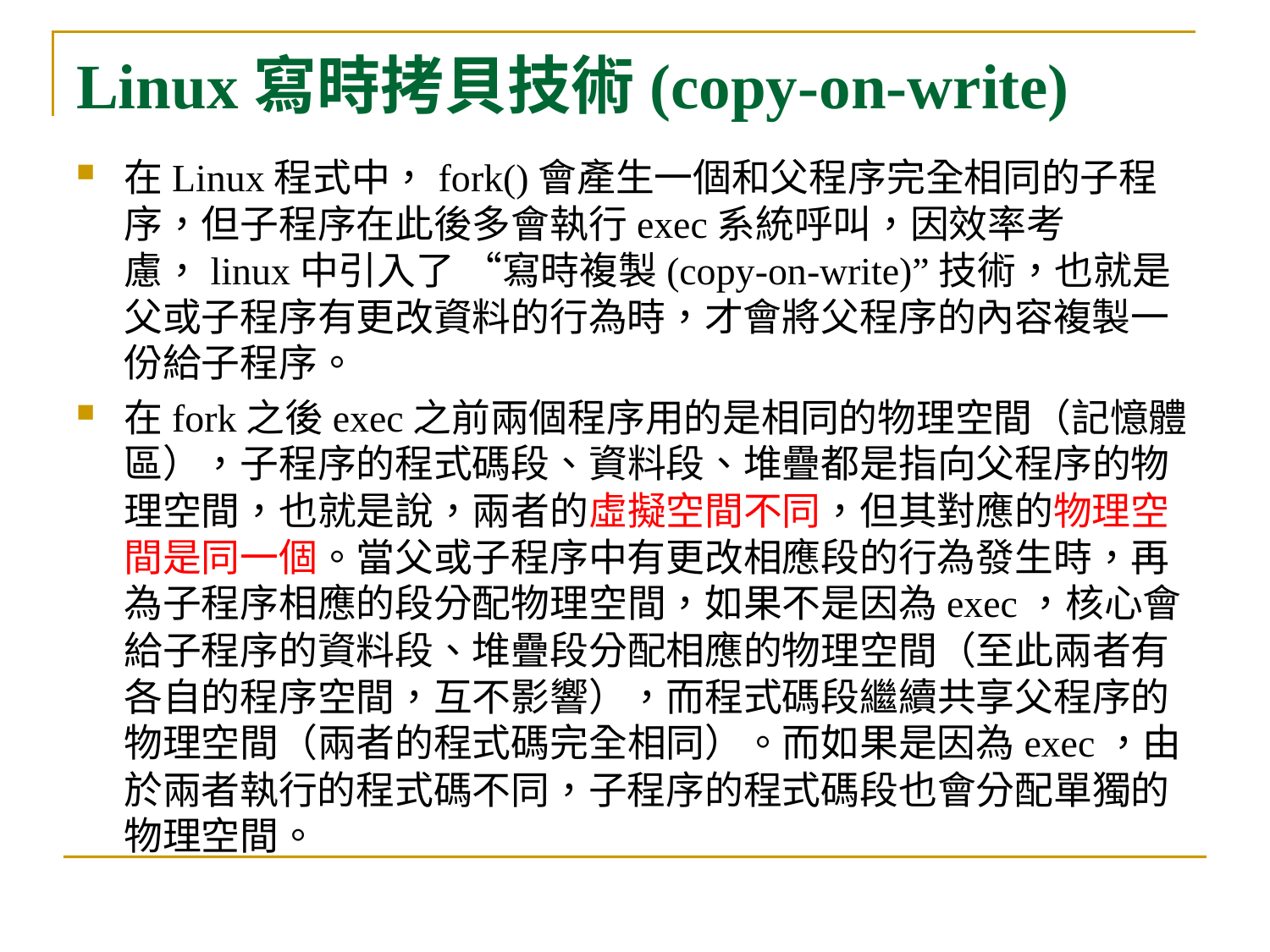

# Linux寫時拷貝技術(copy-on-write)
在Linux程式中，fork()會產生一個和父程序完全相同的子程序，但子程序在此後多會執行exec系統呼叫，因效率考慮，linux中引入了 “寫時複製(copy-on-write)”技術，也就是父或子程序有更改資料的行為時，才會將父程序的內容複製一份給子程序。
在fork之後exec之前兩個程序用的是相同的物理空間（記憶體區），子程序的程式碼段、資料段、堆疊都是指向父程序的物理空間，也就是說，兩者的虛擬空間不同，但其對應的物理空間是同一個。當父或子程序中有更改相應段的行為發生時，再為子程序相應的段分配物理空間，如果不是因為exec，核心會給子程序的資料段、堆疊段分配相應的物理空間（至此兩者有各自的程序空間，互不影響），而程式碼段繼續共享父程序的物理空間（兩者的程式碼完全相同）。而如果是因為exec，由於兩者執行的程式碼不同，子程序的程式碼段也會分配單獨的物理空間。